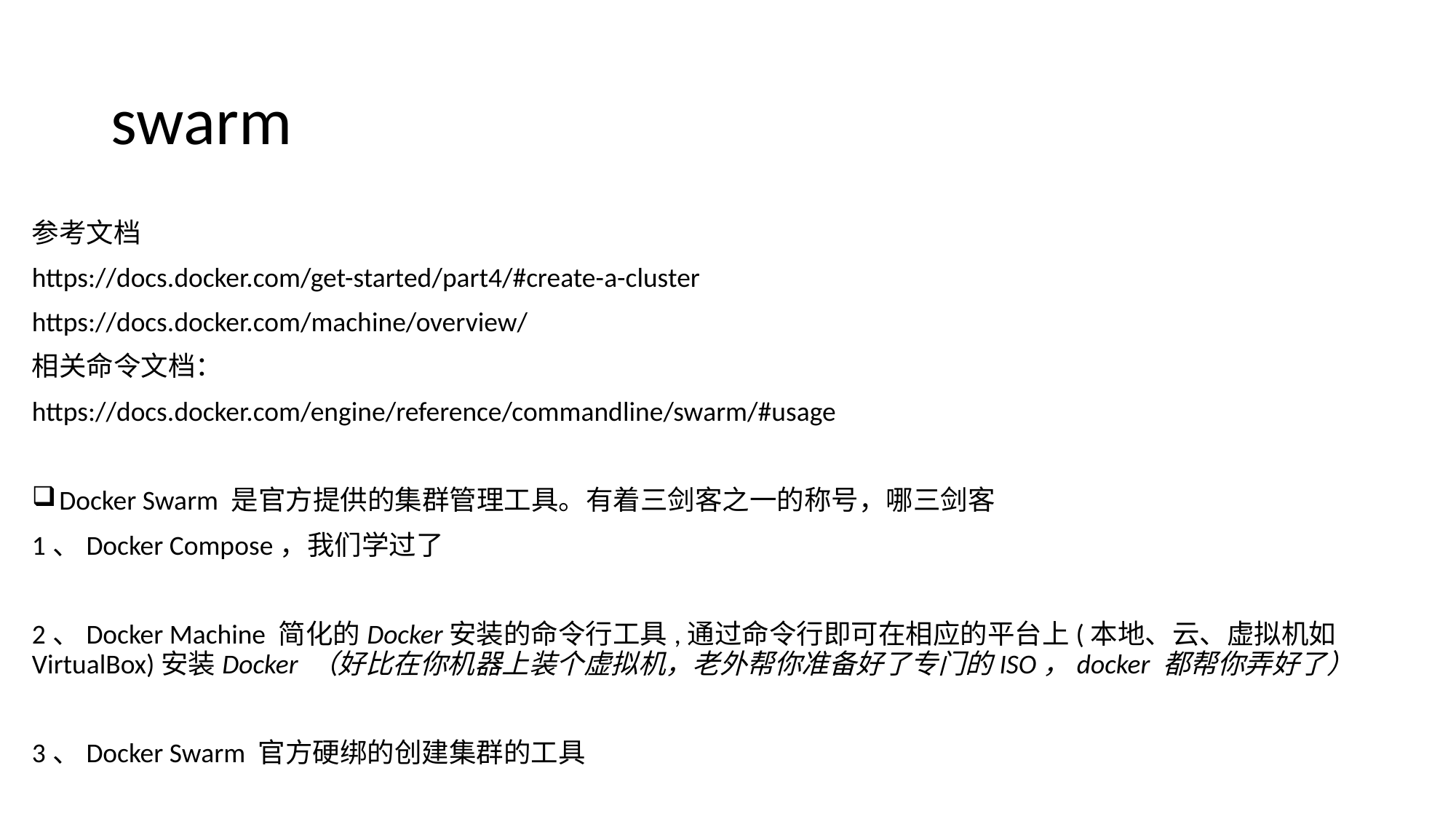

# swarm
参考文档
https://docs.docker.com/get-started/part4/#create-a-cluster
https://docs.docker.com/machine/overview/
相关命令文档：
https://docs.docker.com/engine/reference/commandline/swarm/#usage

Docker Swarm 是官方提供的集群管理工具。有着三剑客之一的称号，哪三剑客
1、Docker Compose，我们学过了

2、Docker Machine 简化的Docker安装的命令行工具,通过命令行即可在相应的平台上(本地、云、虚拟机如VirtualBox)安装Docker （好比在你机器上装个虚拟机，老外帮你准备好了专门的ISO，docker 都帮你弄好了）

3、Docker Swarm 官方硬绑的创建集群的工具